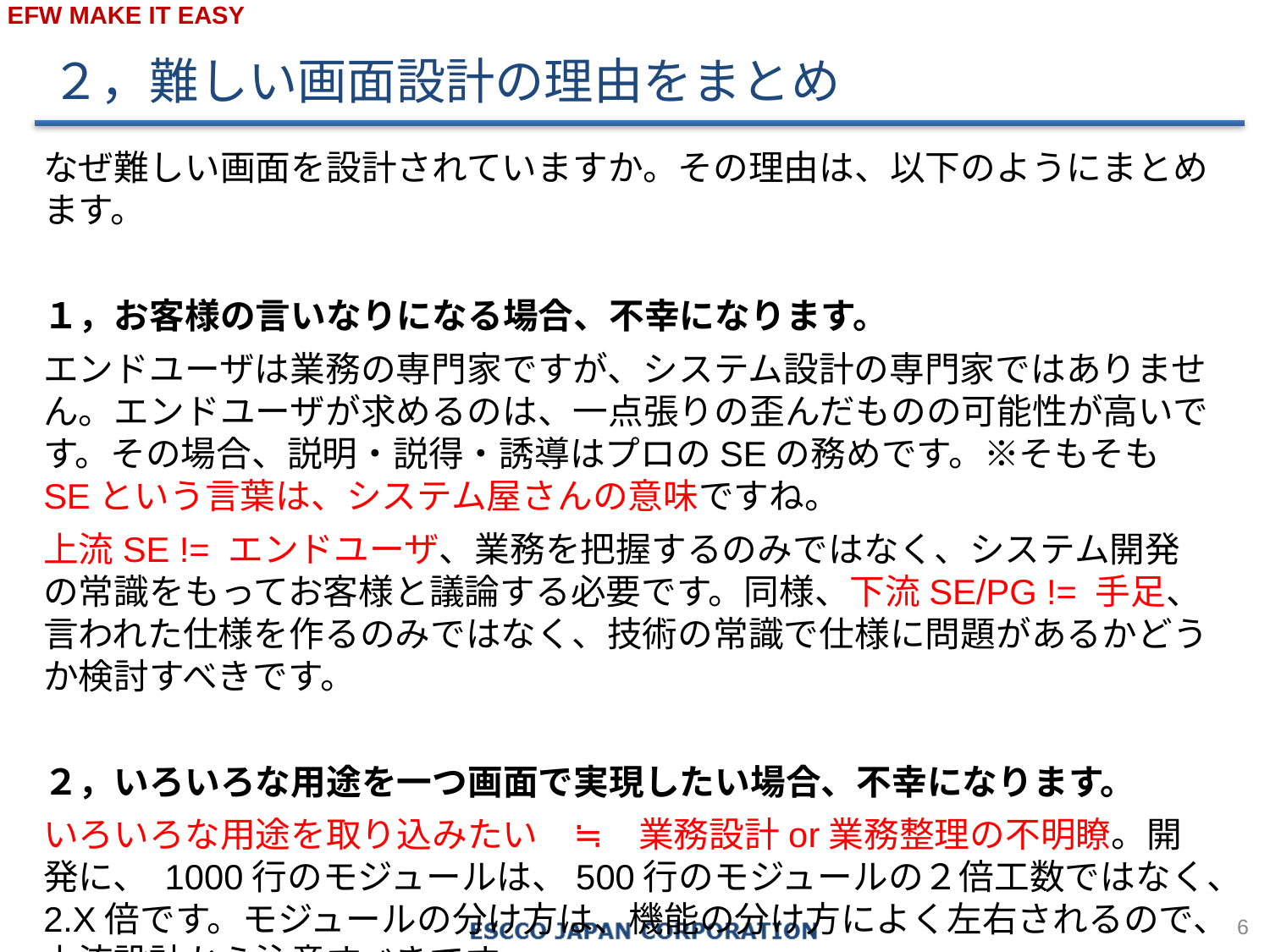

２，難しい画面設計の理由をまとめ
なぜ難しい画面を設計されていますか。その理由は、以下のようにまとめます。

１，お客様の言いなりになる場合、不幸になります。
エンドユーザは業務の専門家ですが、システム設計の専門家ではありません。エンドユーザが求めるのは、一点張りの歪んだものの可能性が高いです。その場合、説明・説得・誘導はプロのSEの務めです。※そもそもSEという言葉は、システム屋さんの意味ですね。
上流SE != エンドユーザ、業務を把握するのみではなく、システム開発の常識をもってお客様と議論する必要です。同様、下流SE/PG != 手足、言われた仕様を作るのみではなく、技術の常識で仕様に問題があるかどうか検討すべきです。

２，いろいろな用途を一つ画面で実現したい場合、不幸になります。
いろいろな用途を取り込みたい　≒　業務設計or業務整理の不明瞭。開発に、 1000行のモジュールは、500行のモジュールの２倍工数ではなく、2.X倍です。モジュールの分け方は、機能の分け方によく左右されるので、上流設計から注意すべきです。
6